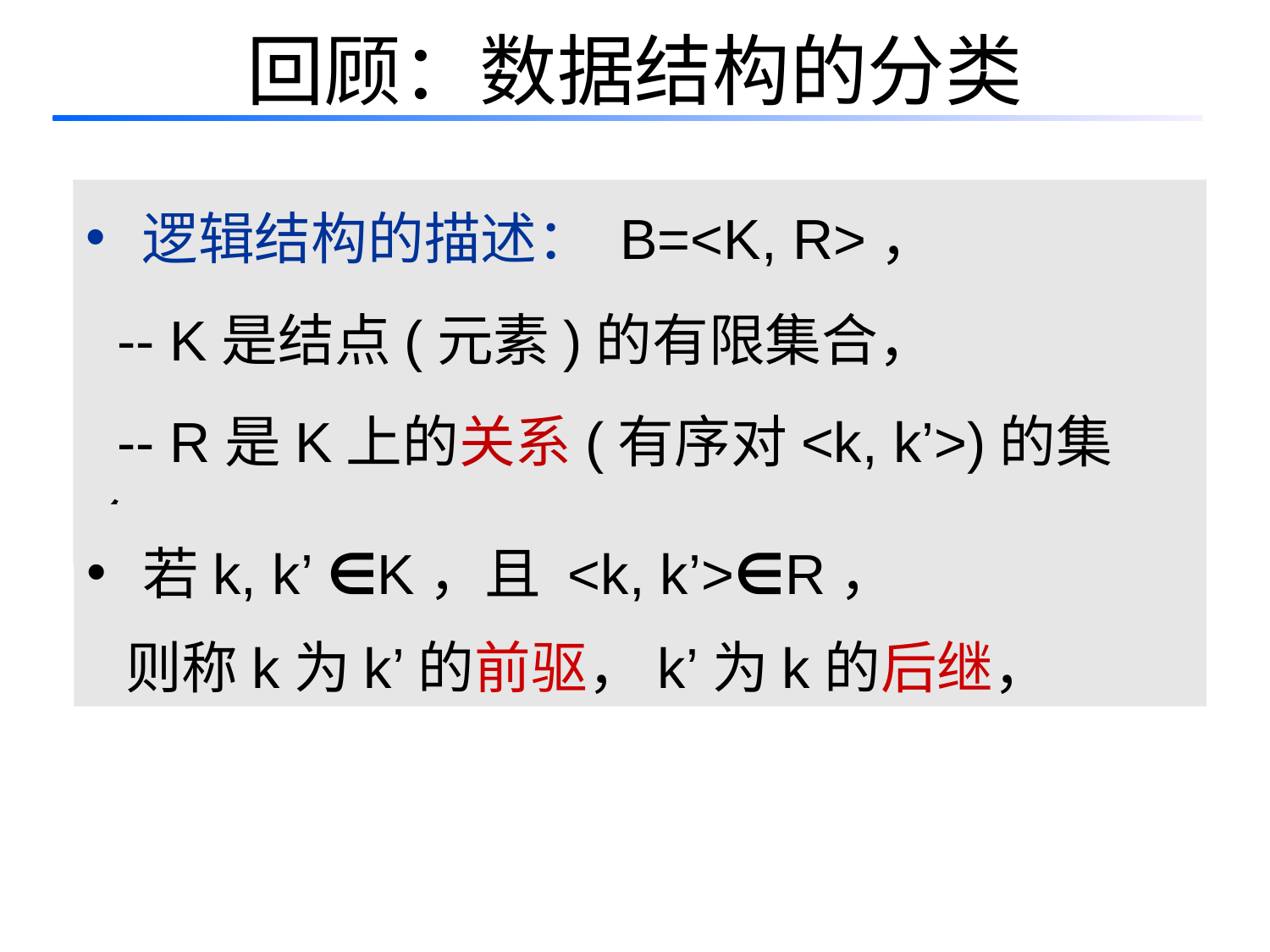

# 回顾：数据结构的分类

 逻辑结构的描述： B=<K, R>，
  -- K是结点(元素)的有限集合，
  -- R是K上的关系(有序对<k, k’>)的集合；
 若k, k’ ∈K，且 <k, k’>∈R，
  则称k为k’的前驱，k’为k的后继，